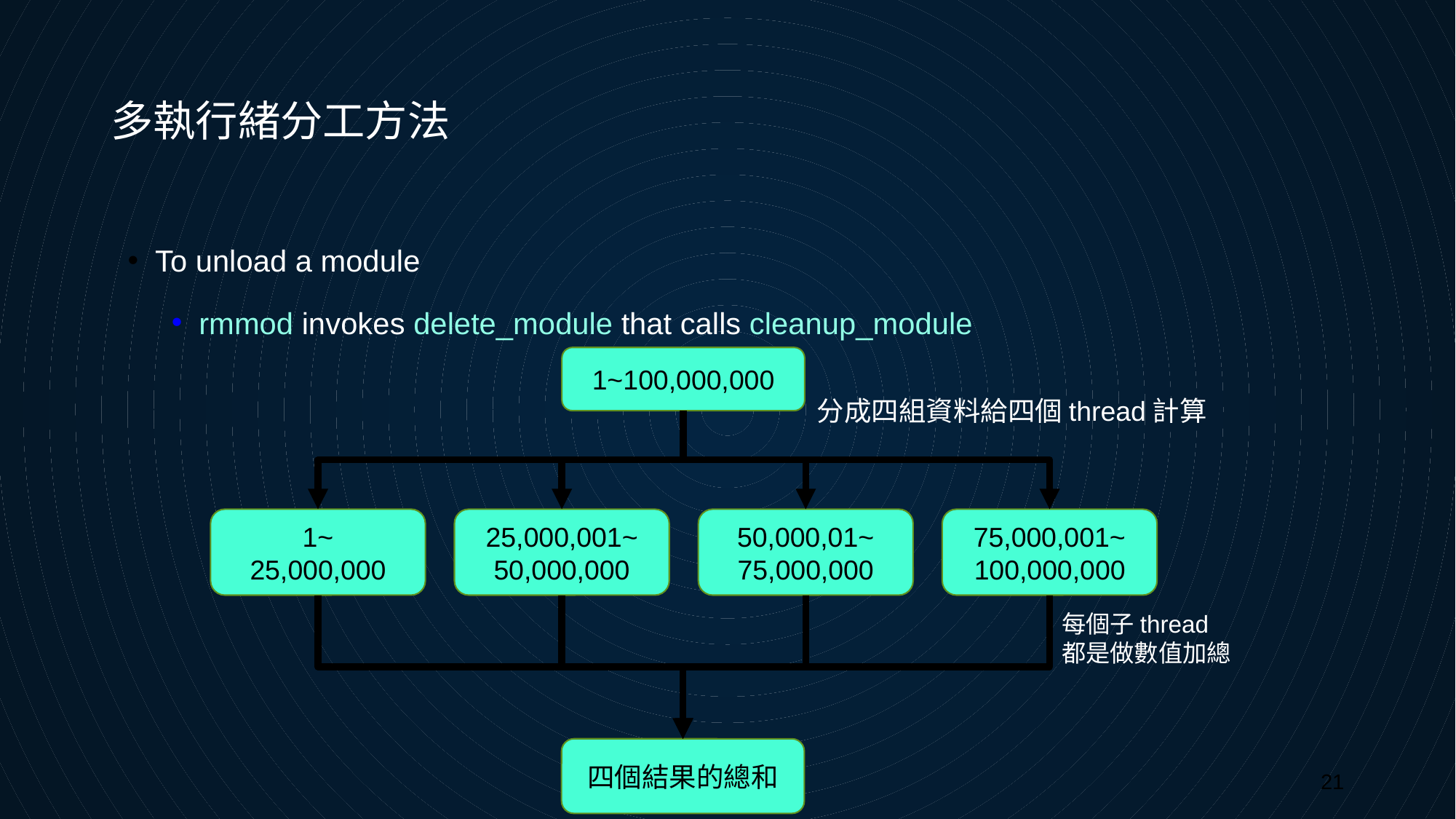

# 多執行緒分工方法
To unload a module
rmmod invokes delete_module that calls cleanup_module
1~100,000,000
分成四組資料給四個thread計算
1~
25,000,000
25,000,001~
50,000,000
50,000,01~
75,000,000
75,000,001~
100,000,000
每個子thread
都是做數值加總
四個結果的總和
21